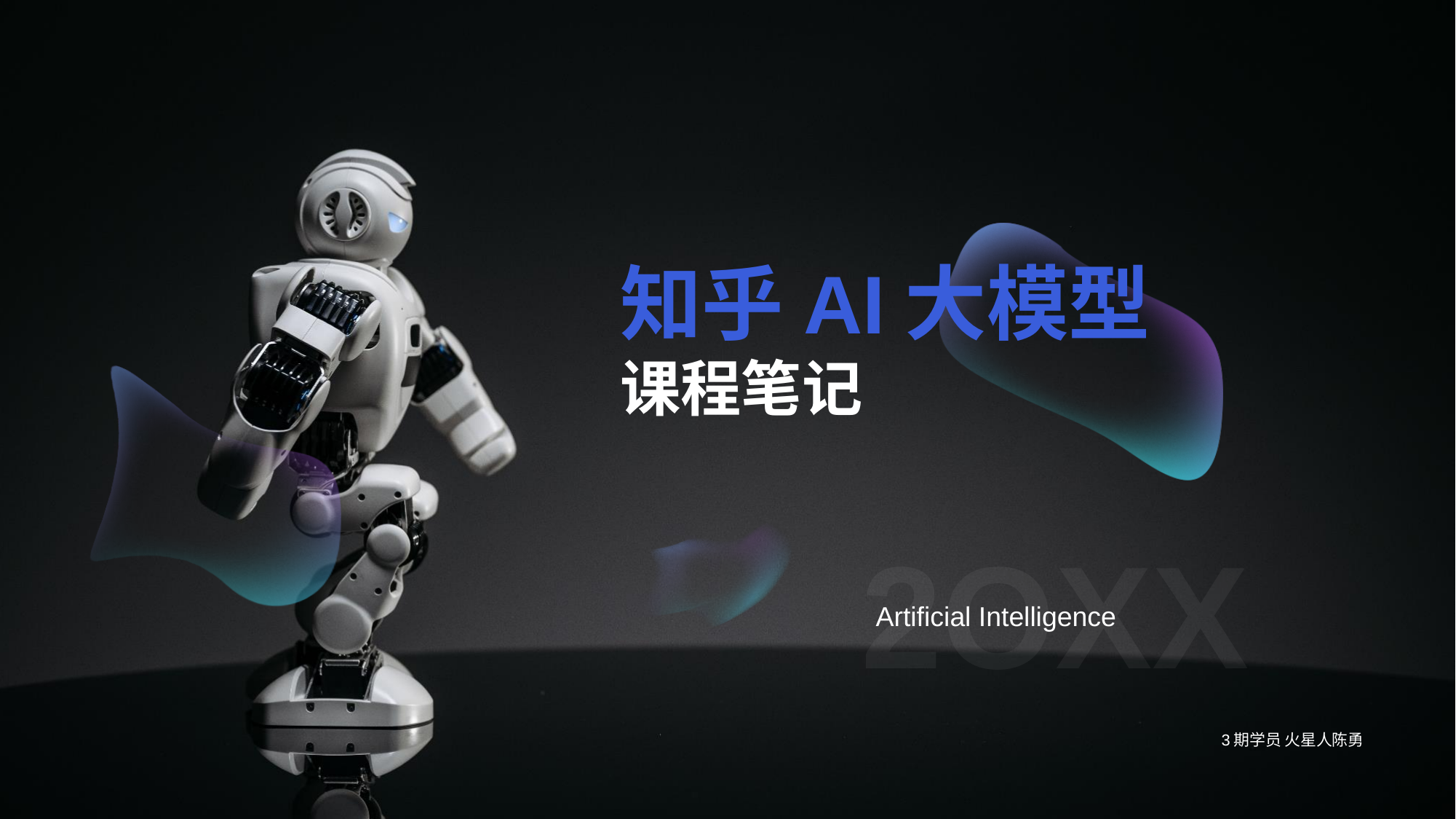

# 知乎AI大模型 课程笔记
2OXX
Artificial Intelligence

3期学员 火星人陈勇